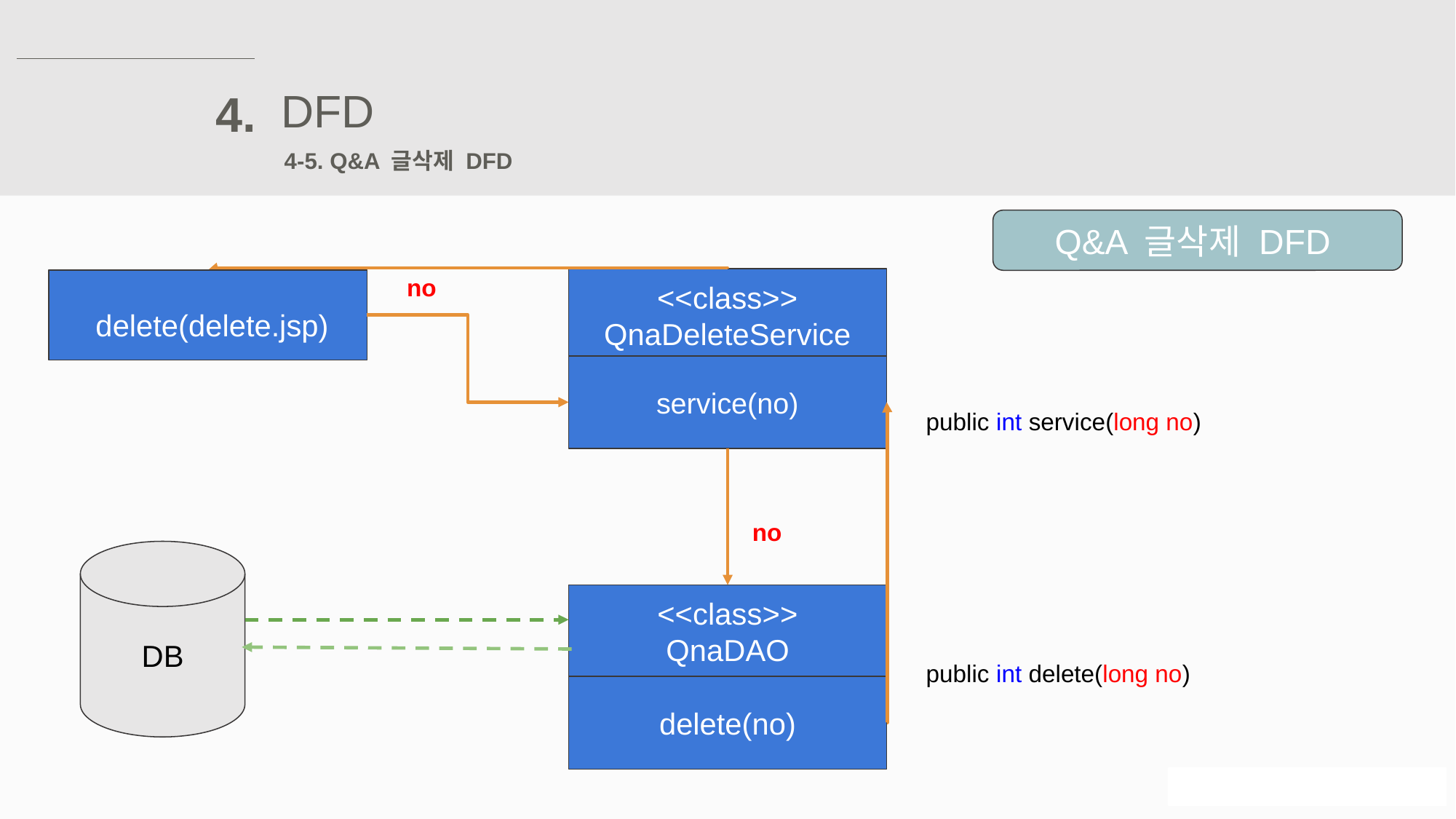

DFD
4.
4-5. Q&A 글삭제 DFD

Q&A 글삭제 DFD
no

<<class>>
QnaDeleteService

 delete(delete.jsp)

service(no)

public int service(long no)

no
DB

<<class>>
QnaDAO

public int delete(long no)

delete(no)